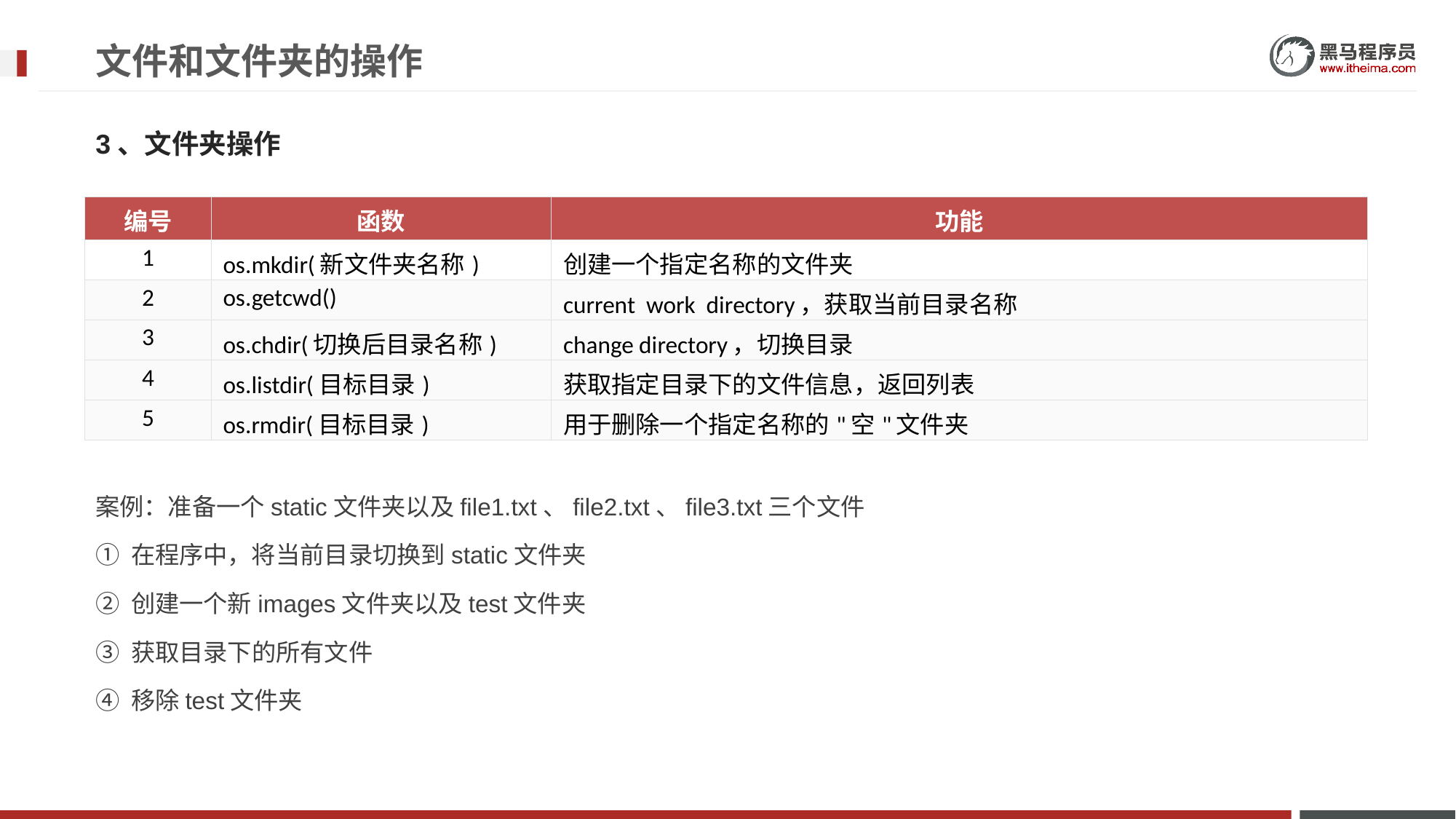

# 文件和文件夹的操作
3、文件夹操作

案例：准备一个static文件夹以及file1.txt、file2.txt、file3.txt三个文件
① 在程序中，将当前目录切换到static文件夹
② 创建一个新images文件夹以及test文件夹
③ 获取目录下的所有文件
④ 移除test文件夹
| 编号 | 函数 | 功能 |
| --- | --- | --- |
| 1 | os.mkdir(新文件夹名称) | 创建一个指定名称的文件夹 |
| 2 | os.getcwd() | current work directory，获取当前目录名称 |
| 3 | os.chdir(切换后目录名称) | change directory，切换目录 |
| 4 | os.listdir(目标目录) | 获取指定目录下的文件信息，返回列表 |
| 5 | os.rmdir(目标目录) | 用于删除一个指定名称的"空"文件夹 |